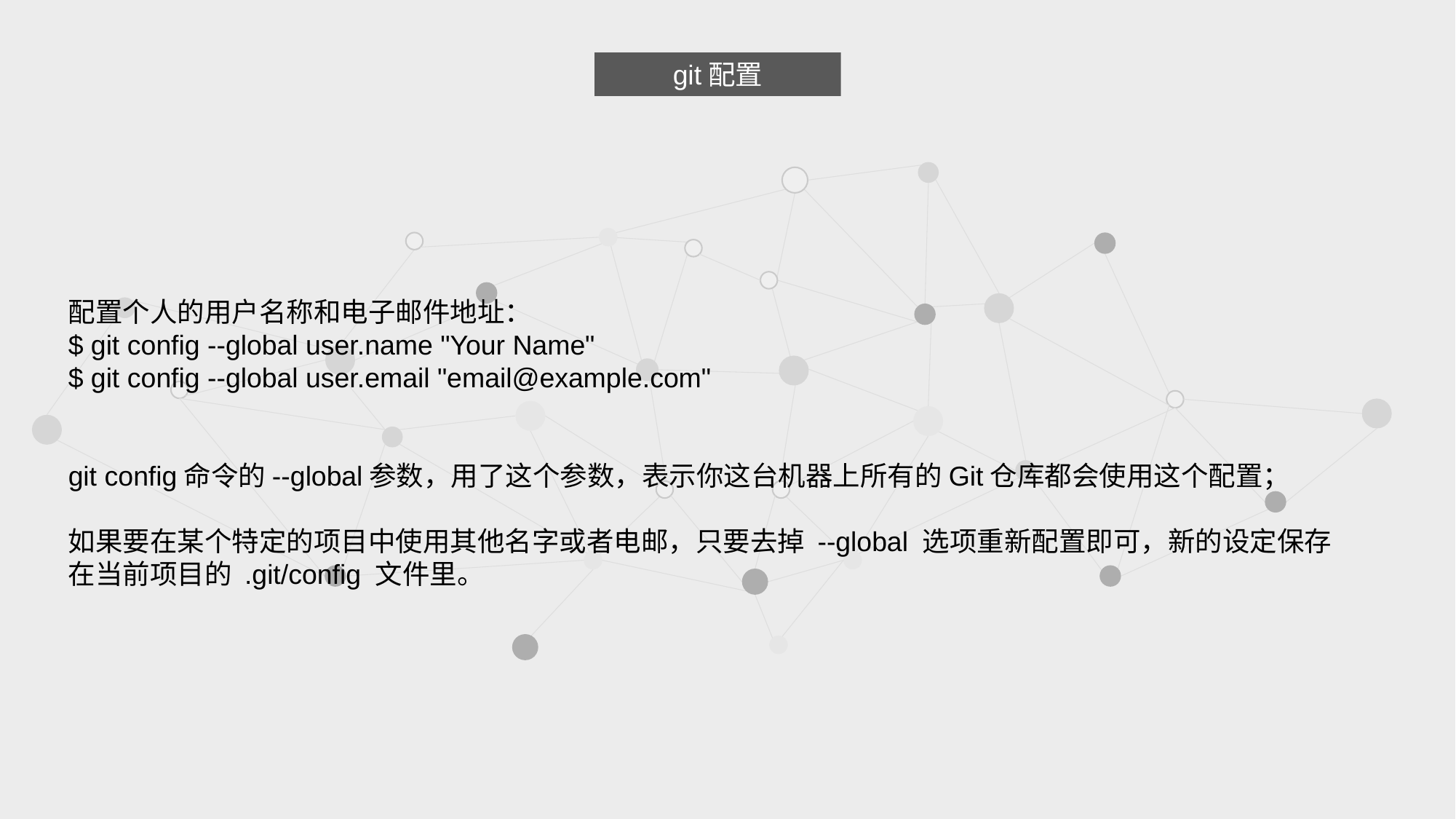

git配置

配置个人的用户名称和电子邮件地址：
$ git config --global user.name "Your Name"
$ git config --global user.email "email@example.com"

git config命令的--global参数，用了这个参数，表示你这台机器上所有的Git仓库都会使用这个配置；

如果要在某个特定的项目中使用其他名字或者电邮，只要去掉 --global 选项重新配置即可，新的设定保存在当前项目的 .git/config 文件里。